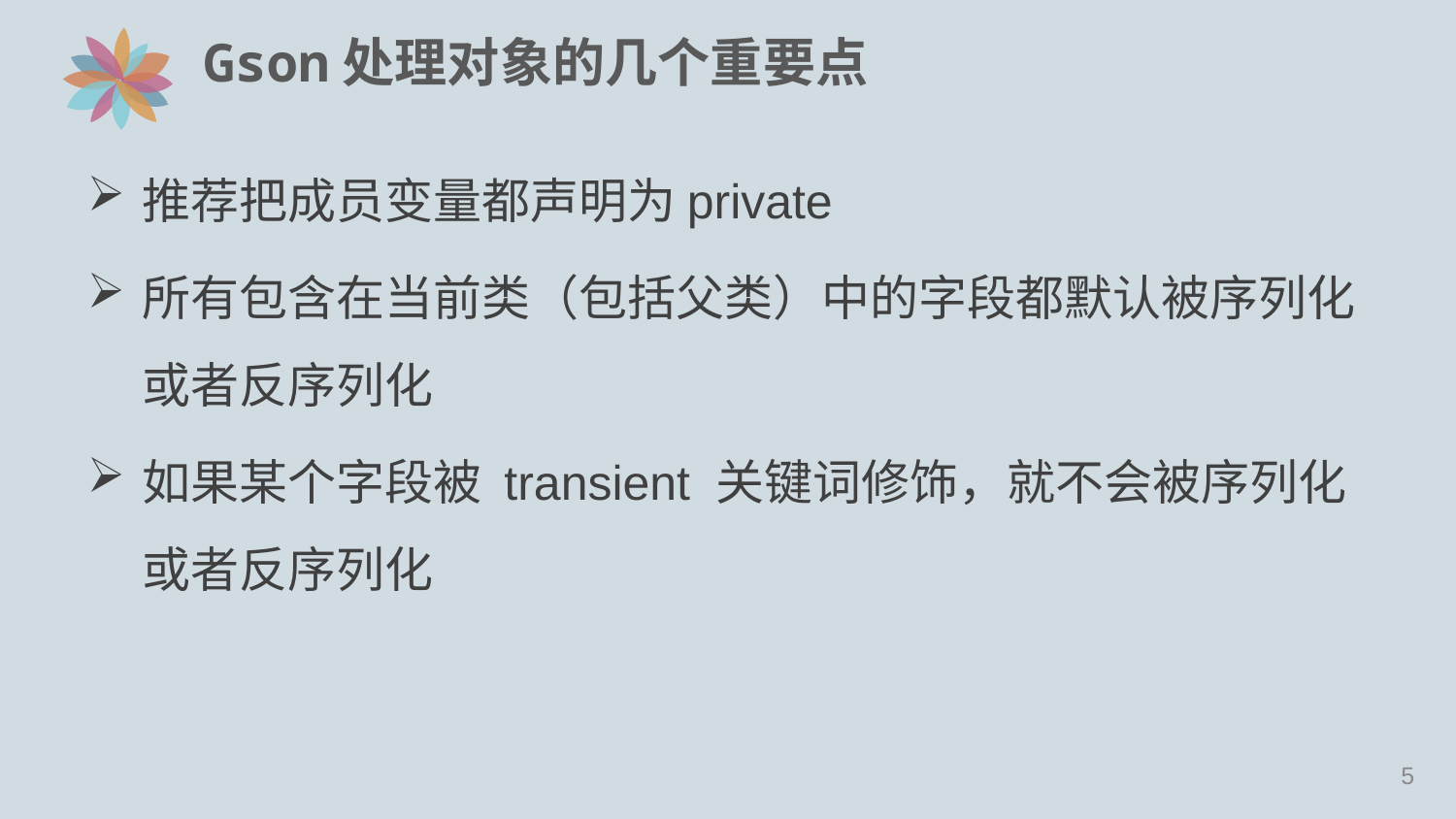

# Gson处理对象的几个重要点
推荐把成员变量都声明为private
所有包含在当前类（包括父类）中的字段都默认被序列化或者反序列化
如果某个字段被 transient 关键词修饰，就不会被序列化或者反序列化
5